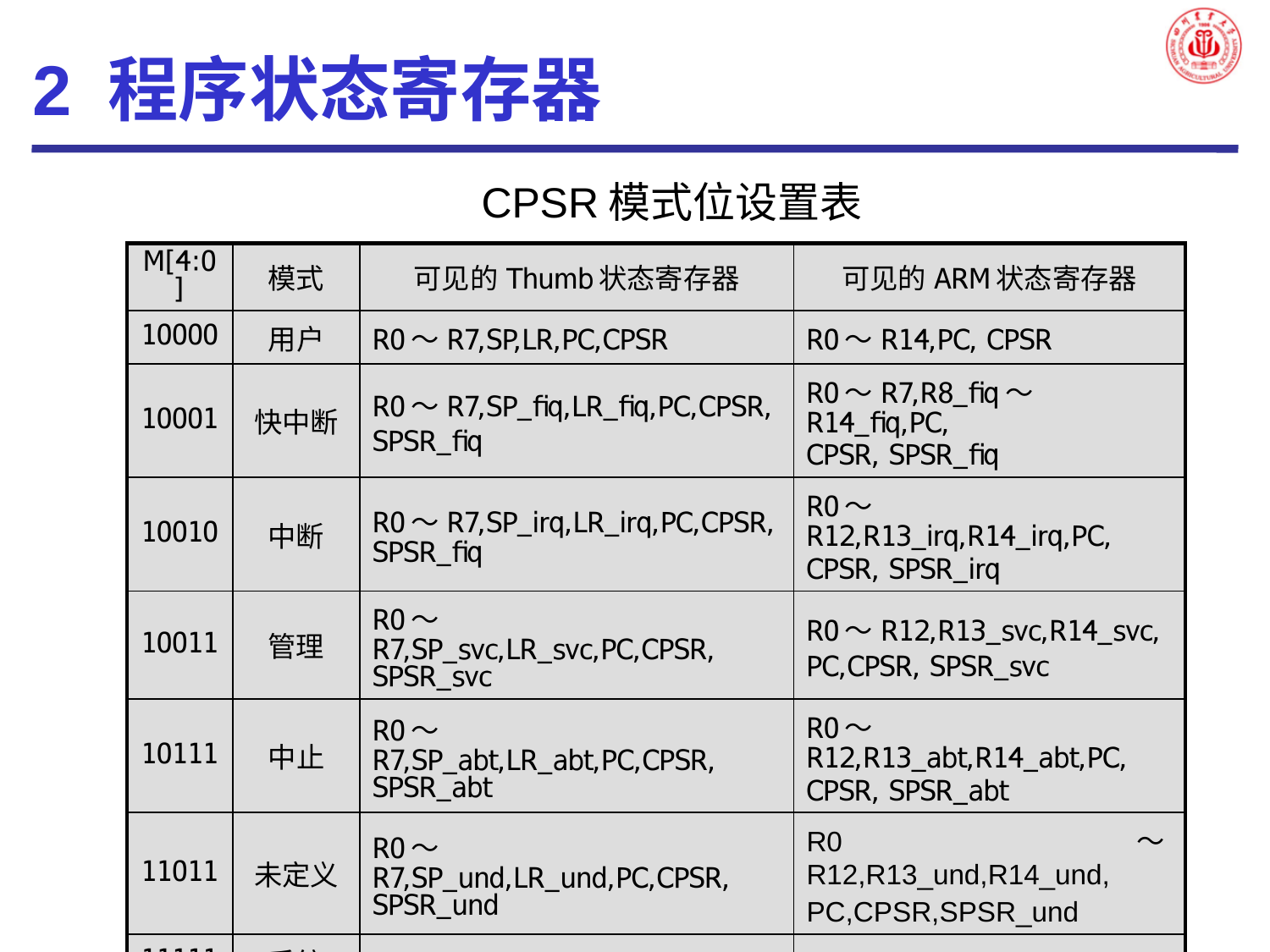

2 程序状态寄存器
CPSR模式位设置表
| M[4:0] | 模式 | 可见的Thumb状态寄存器 | 可见的ARM状态寄存器 |
| --- | --- | --- | --- |
| 10000 | 用户 | R0～R7,SP,LR,PC,CPSR | R0～R14,PC, CPSR |
| 10001 | 快中断 | R0～R7,SP\_fiq,LR\_fiq,PC,CPSR, SPSR\_fiq | R0～R7,R8\_fiq～R14\_fiq,PC, CPSR, SPSR\_fiq |
| 10010 | 中断 | R0～R7,SP\_irq,LR\_irq,PC,CPSR, SPSR\_fiq | R0～R12,R13\_irq,R14\_irq,PC, CPSR, SPSR\_irq |
| 10011 | 管理 | R0～R7,SP\_svc,LR\_svc,PC,CPSR, SPSR\_svc | R0～R12,R13\_svc,R14\_svc, PC,CPSR, SPSR\_svc |
| 10111 | 中止 | R0～R7,SP\_abt,LR\_abt,PC,CPSR, SPSR\_abt | R0～R12,R13\_abt,R14\_abt,PC, CPSR, SPSR\_abt |
| 11011 | 未定义 | R0～R7,SP\_und,LR\_und,PC,CPSR, SPSR\_und | R0～R12,R13\_und,R14\_und, PC,CPSR,SPSR\_und |
| 11111 | 系统 | R0～R7,SP,LR,PC,CPSR | R0～R14,PC, CPSR |
89